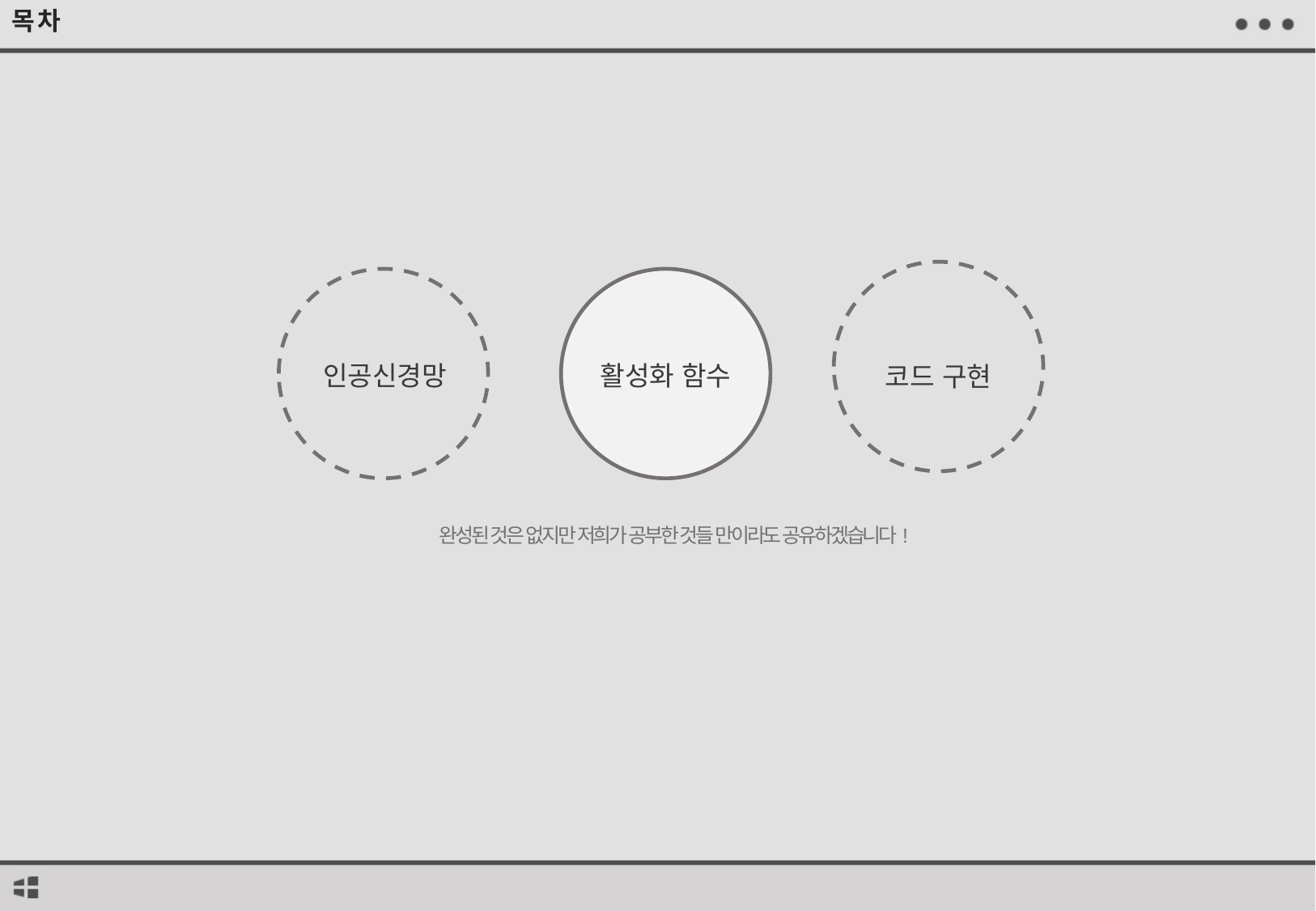

목 차

인공신경망
활성화 함수
코드 구현
완성된 것은 없지만 저희가 공부한 것들 만이라도 공유하겠습니다!